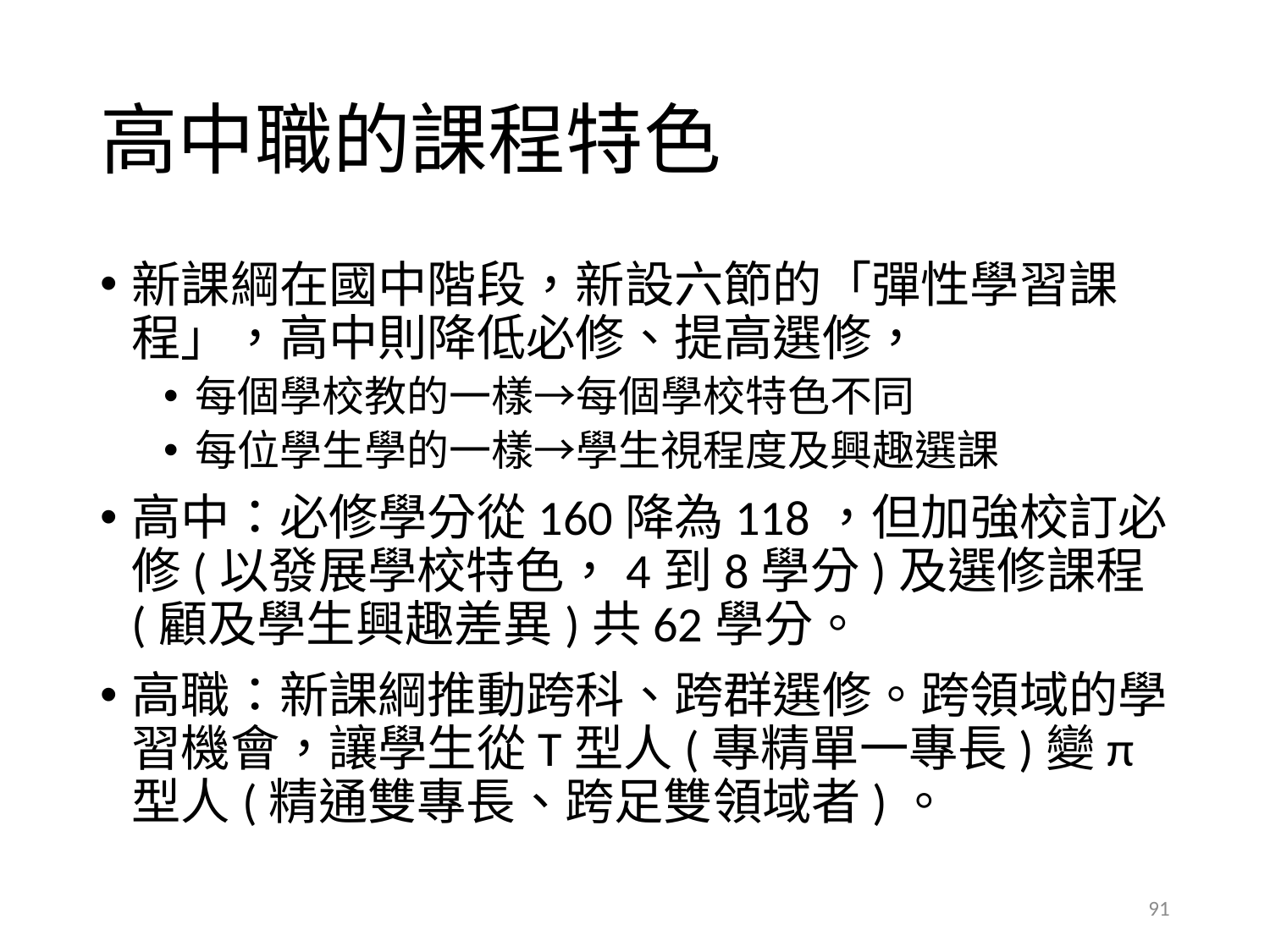

# 高中職的課程特色
新課綱在國中階段，新設六節的「彈性學習課程」，高中則降低必修、提高選修，
每個學校教的一樣→每個學校特色不同
每位學生學的一樣→學生視程度及興趣選課
高中：必修學分從160降為118，但加強校訂必修(以發展學校特色，4到8學分)及選修課程(顧及學生興趣差異)共62學分。
高職：新課綱推動跨科、跨群選修。跨領域的學習機會，讓學生從T型人(專精單一專長)變π型人(精通雙專長、跨足雙領域者)。

91